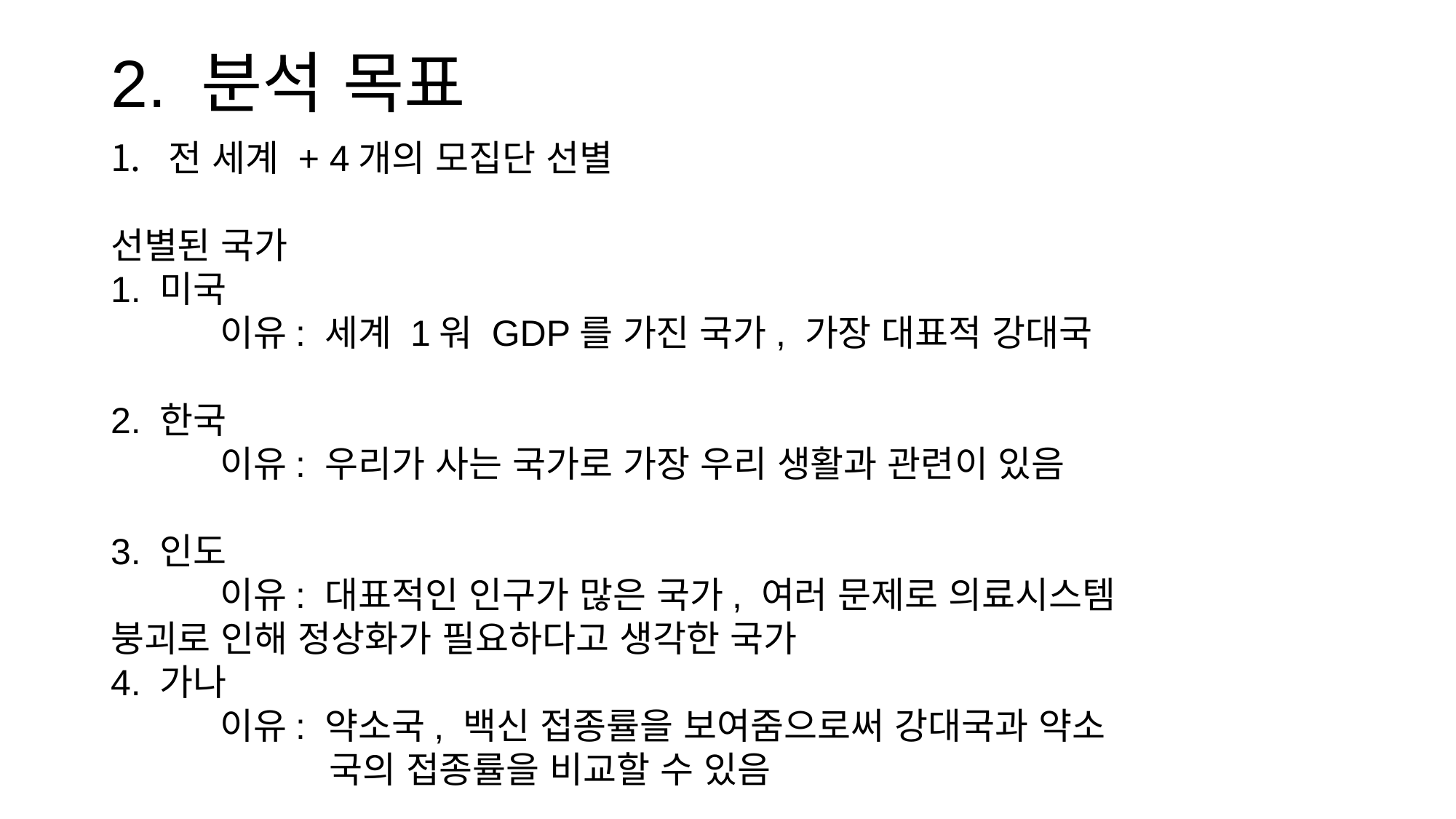

# 2. 분석 목표
 전 세계 + 4개의 모집단 선별

선별된 국가
1. 미국
	이유: 세계 1워 GDP를 가진 국가, 가장 대표적 강대국

2. 한국
	이유: 우리가 사는 국가로 가장 우리 생활과 관련이 있음

3. 인도
	이유: 대표적인 인구가 많은 국가, 여러 문제로 의료시스템 붕괴로 인해 정상화가 필요하다고 생각한 국가
4. 가나
	이유: 약소국, 백신 접종률을 보여줌으로써 강대국과 약소		국의 접종률을 비교할 수 있음